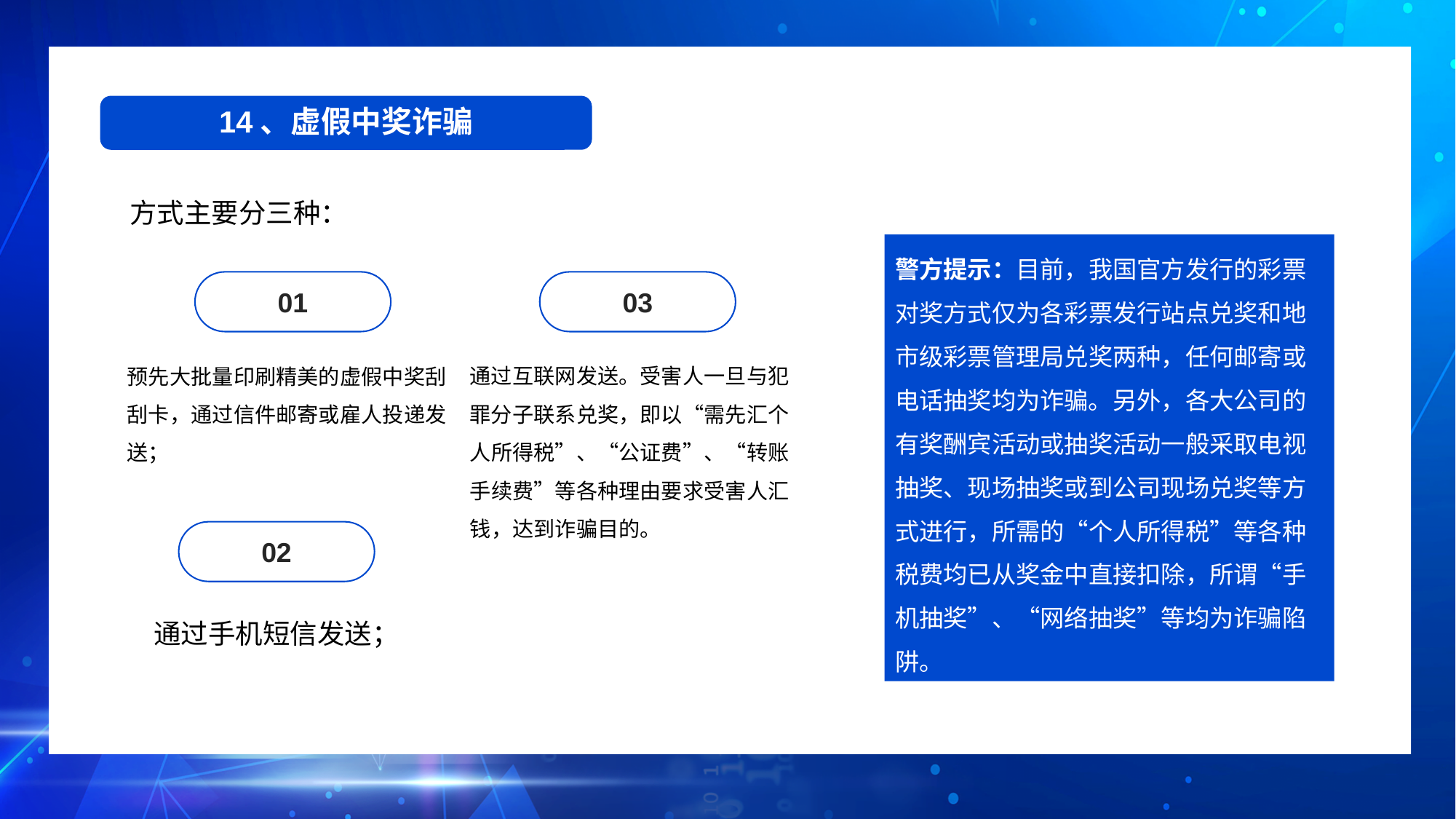

14、虚假中奖诈骗
 方式主要分三种：
警方提示：目前，我国官方发行的彩票对奖方式仅为各彩票发行站点兑奖和地市级彩票管理局兑奖两种，任何邮寄或电话抽奖均为诈骗。另外，各大公司的有奖酬宾活动或抽奖活动一般采取电视抽奖、现场抽奖或到公司现场兑奖等方式进行，所需的“个人所得税”等各种税费均已从奖金中直接扣除，所谓“手机抽奖”、“网络抽奖”等均为诈骗陷阱。
03
通过互联网发送。受害人一旦与犯罪分子联系兑奖，即以“需先汇个人所得税”、“公证费”、“转账手续费”等各种理由要求受害人汇钱，达到诈骗目的。
01
预先大批量印刷精美的虚假中奖刮刮卡，通过信件邮寄或雇人投递发送；
02
通过手机短信发送；